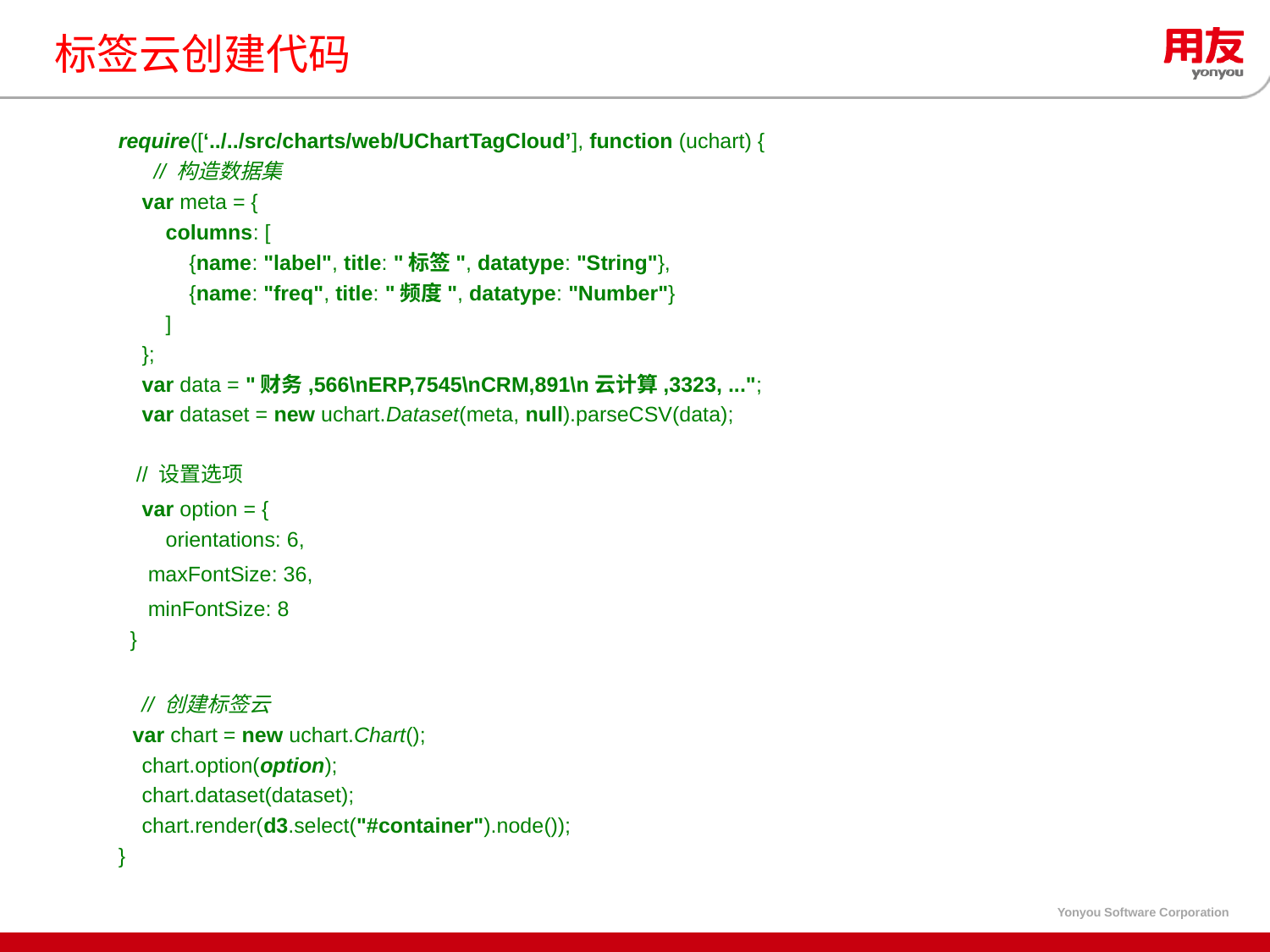

# 标签云创建代码
require([‘../../src/charts/web/UChartTagCloud’], function (uchart) {
      // 构造数据集
    var meta = {
        columns: [
            {name: "label", title: "标签", datatype: "String"},
            {name: "freq", title: "频度", datatype: "Number"}
        ]
    };
    var data = "财务,566\nERP,7545\nCRM,891\n云计算,3323, ...";
    var dataset = new uchart.Dataset(meta, null).parseCSV(data);
   // 设置选项
    var option = {
        orientations: 6,
     maxFontSize: 36,
     minFontSize: 8
  }
    // 创建标签云
  var chart = new uchart.Chart();
    chart.option(option);
    chart.dataset(dataset);
    chart.render(d3.select("#container").node());
}